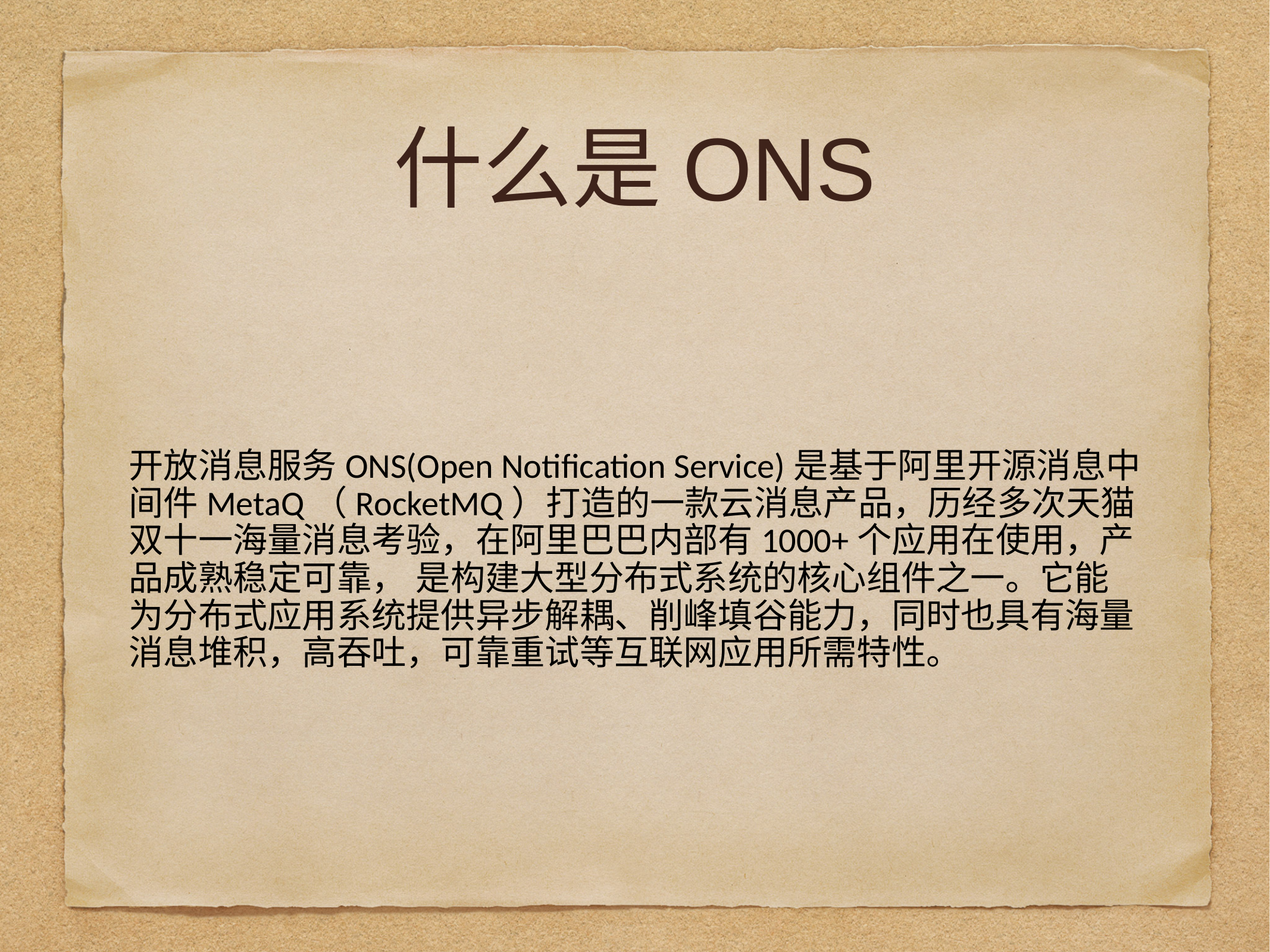

# 什么是ONS
开放消息服务ONS(Open Notification Service)是基于阿里开源消息中间件MetaQ（RocketMQ）打造的一款云消息产品，历经多次天猫双十一海量消息考验，在阿里巴巴内部有1000+个应用在使用，产品成熟稳定可靠， 是构建大型分布式系统的核心组件之一。它能为分布式应用系统提供异步解耦、削峰填谷能力，同时也具有海量消息堆积，高吞吐，可靠重试等互联网应用所需特性。